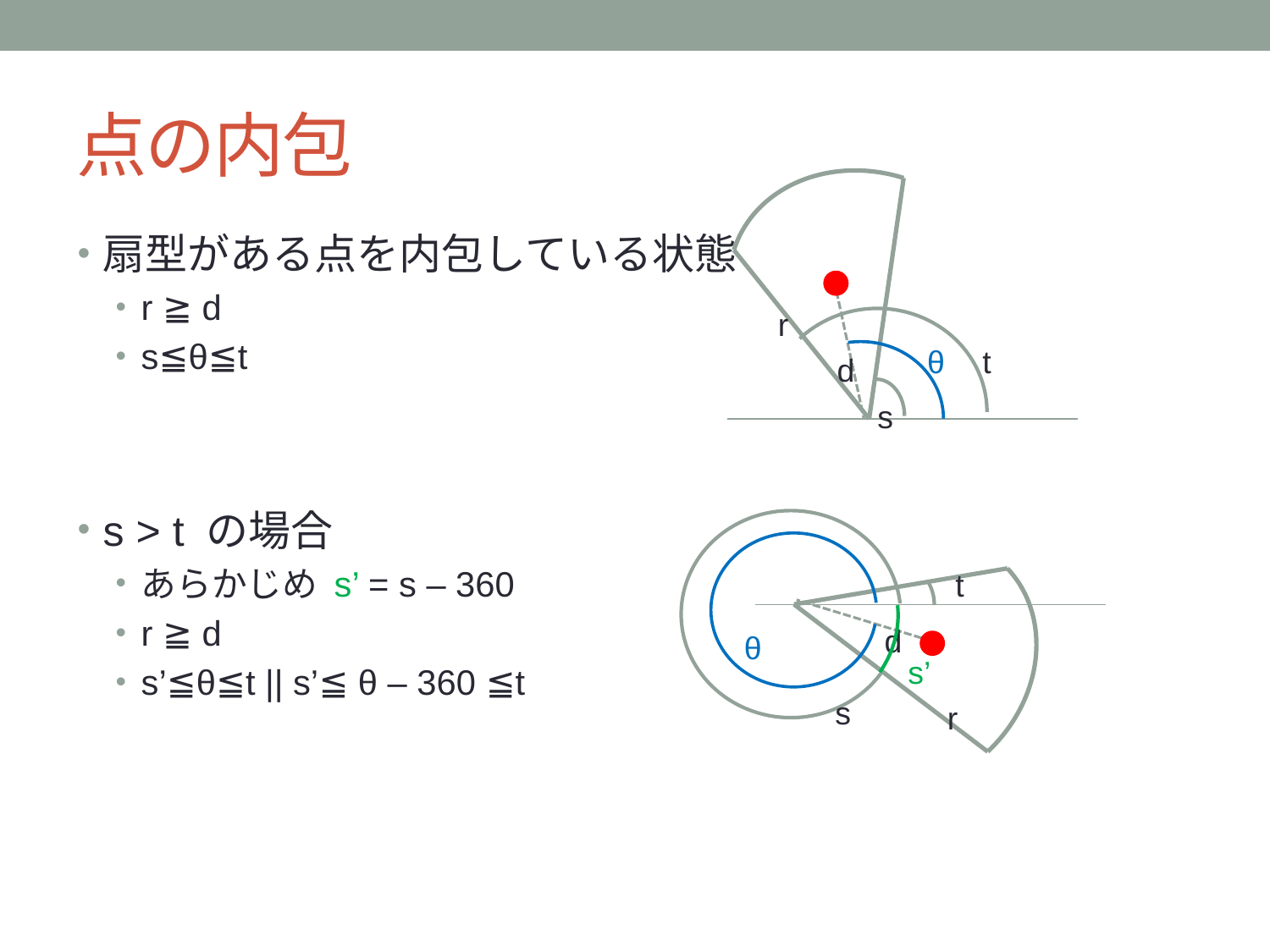

# 点の内包

r

t
θ

d

s
扇型がある点を内包している状態
r ≧ d
s≦θ≦t

s > t の場合
あらかじめ s’ = s – 360
r ≧ d
s’≦θ≦t || s’≦ θ – 360 ≦t

t

d
θ

s’
s
r